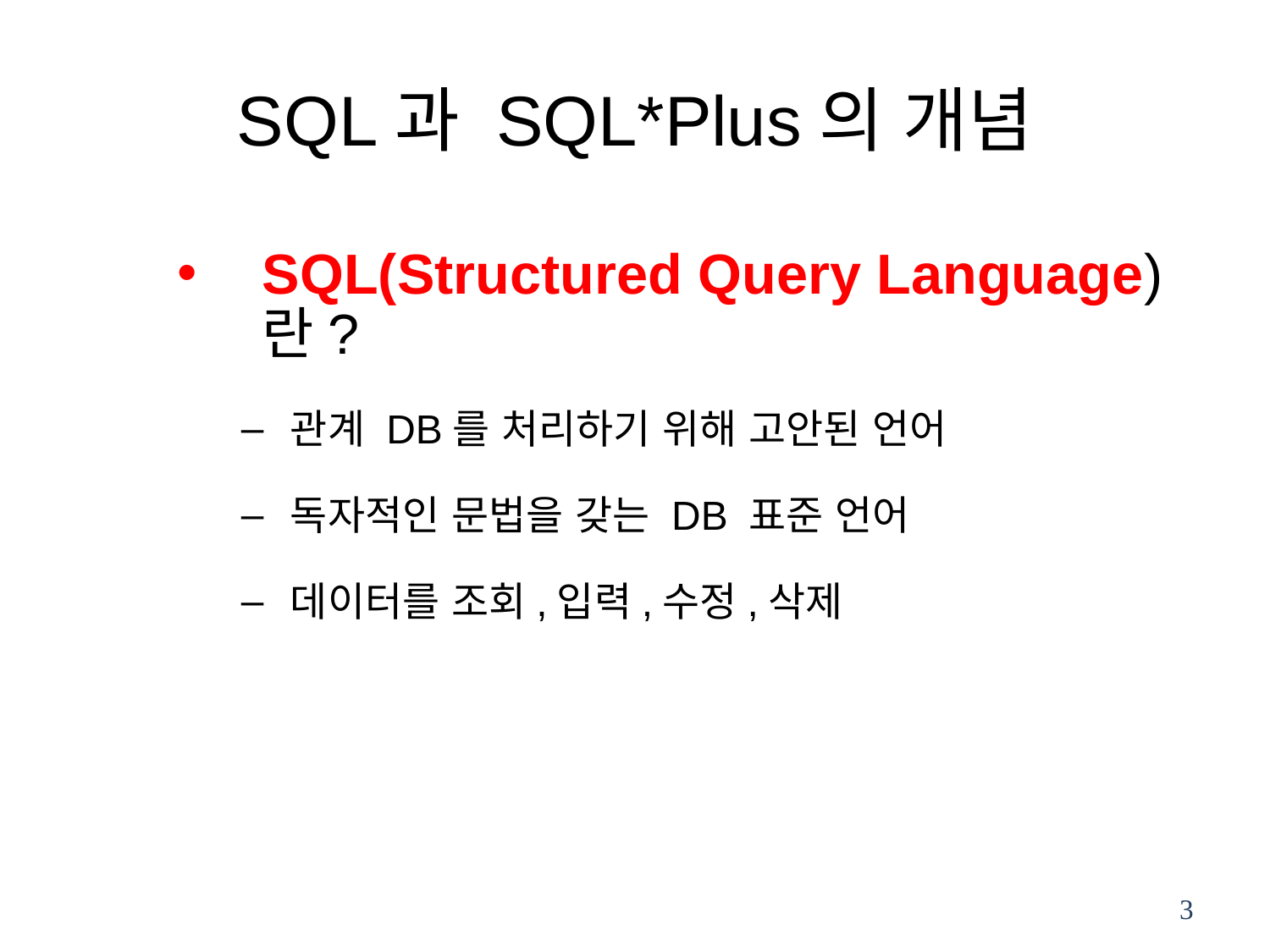

# SQL과 SQL*Plus의 개념
SQL(Structured Query Language)란?
관계 DB를 처리하기 위해 고안된 언어
독자적인 문법을 갖는 DB 표준 언어
데이터를 조회,입력,수정,삭제
3